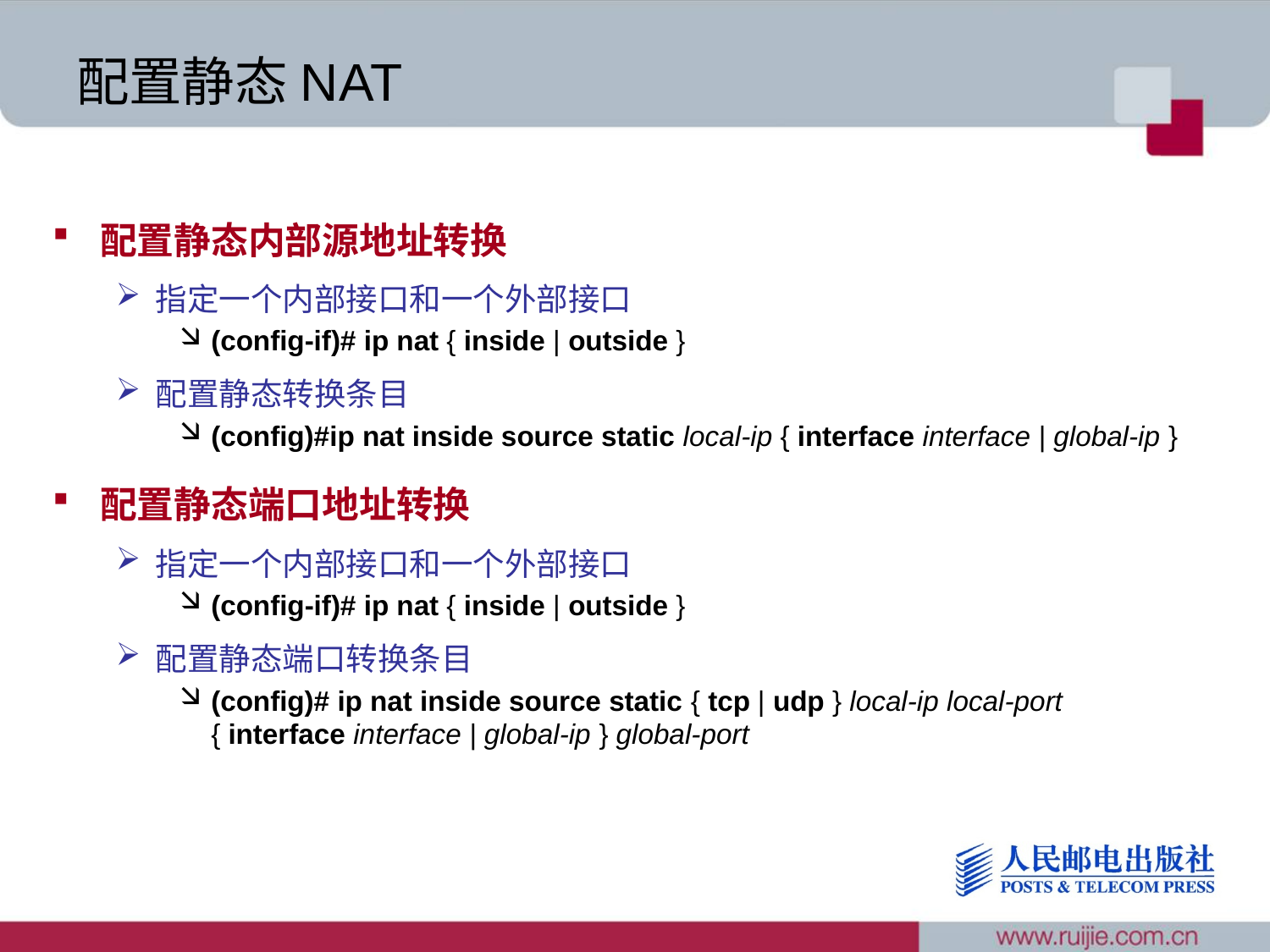

# 配置静态NAT
配置静态内部源地址转换
指定一个内部接口和一个外部接口
(config-if)# ip nat { inside | outside }
配置静态转换条目
(config)#ip nat inside source static local-ip { interface interface | global-ip }
配置静态端口地址转换
指定一个内部接口和一个外部接口
(config-if)# ip nat { inside | outside }
配置静态端口转换条目
(config)# ip nat inside source static { tcp | udp } local-ip local-port  { interface interface | global-ip } global-port